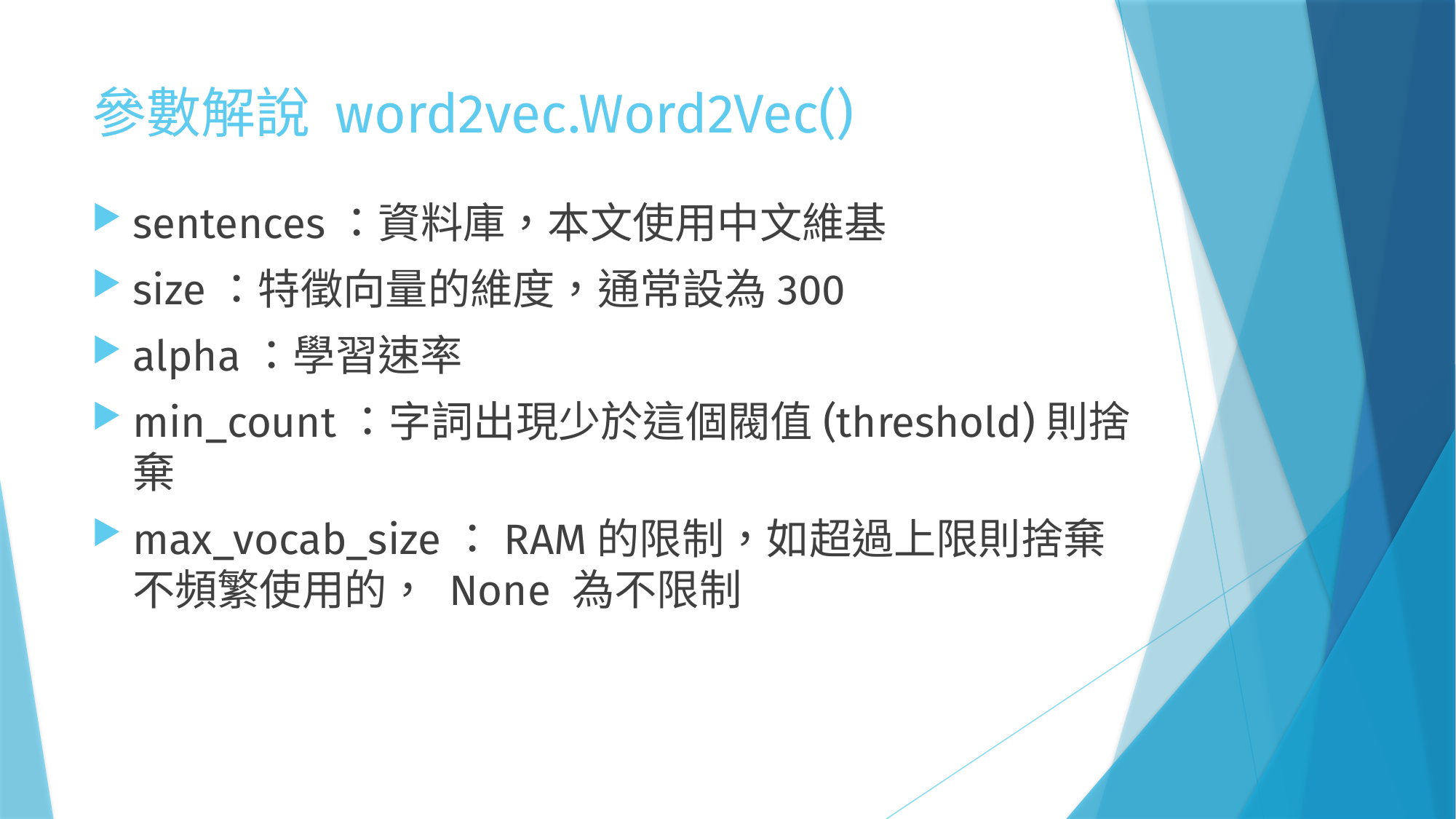

# 參數解說 word2vec.Word2Vec()
sentences：資料庫，本文使用中文維基
size：特徵向量的維度，通常設為300
alpha：學習速率
min_count：字詞出現少於這個閥值(threshold)則捨棄
max_vocab_size：RAM的限制，如超過上限則捨棄不頻繁使用的， None 為不限制